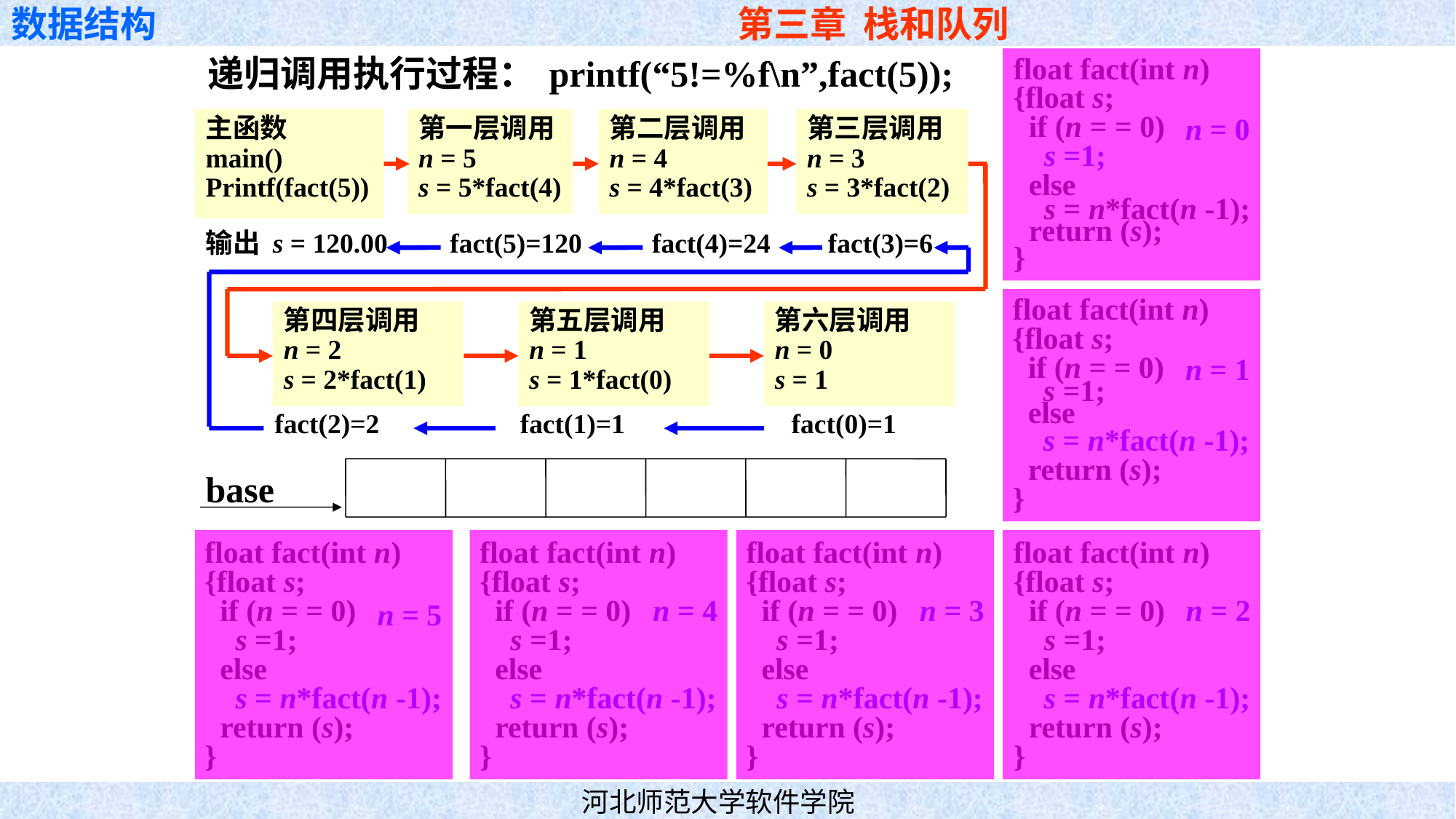

printf(“5!=%f\n”,fact(5));
递归调用执行过程：

float fact(int n)
{float s;
  if (n = = 0)
    s =1;
  else
    s = n*fact(n -1);
  return (s);
}
n = 0
主函数
main()
Printf(fact(5))
第一层调用
n = 5
s = 5*fact(4)
第二层调用
n = 4
s = 4*fact(3)
第三层调用
n = 3
s = 3*fact(2)

输出 s = 120.00
fact(5)=120
fact(4)=24
fact(3)=6

float fact(int n)
{float s;
  if (n = = 0)
    s =1;
  else
    s = n*fact(n -1);
  return (s);
}
第四层调用
n = 2
s = 2*fact(1)
第五层调用
n = 1
s = 1*fact(0)
第六层调用
n = 0
s = 1
n = 1

fact(2)=2
fact(1)=1
fact(0)=1

base

主 a
5  a
4  a
3  a
2  a
1  a

float fact(int n)
{float s;
  if (n = = 0)
    s =1;
  else
    s = n*fact(n -1);
  return (s);
}
float fact(int n)
{float s;
  if (n = = 0)
    s =1;
  else
    s = n*fact(n -1);
  return (s);
}
float fact(int n)
{float s;
  if (n = = 0)
    s =1;
  else
    s = n*fact(n -1);
  return (s);
}
float fact(int n)
{float s;
  if (n = = 0)
    s =1;
  else
    s = n*fact(n -1);
  return (s);
}
n = 4
n = 3
n = 2
n = 5